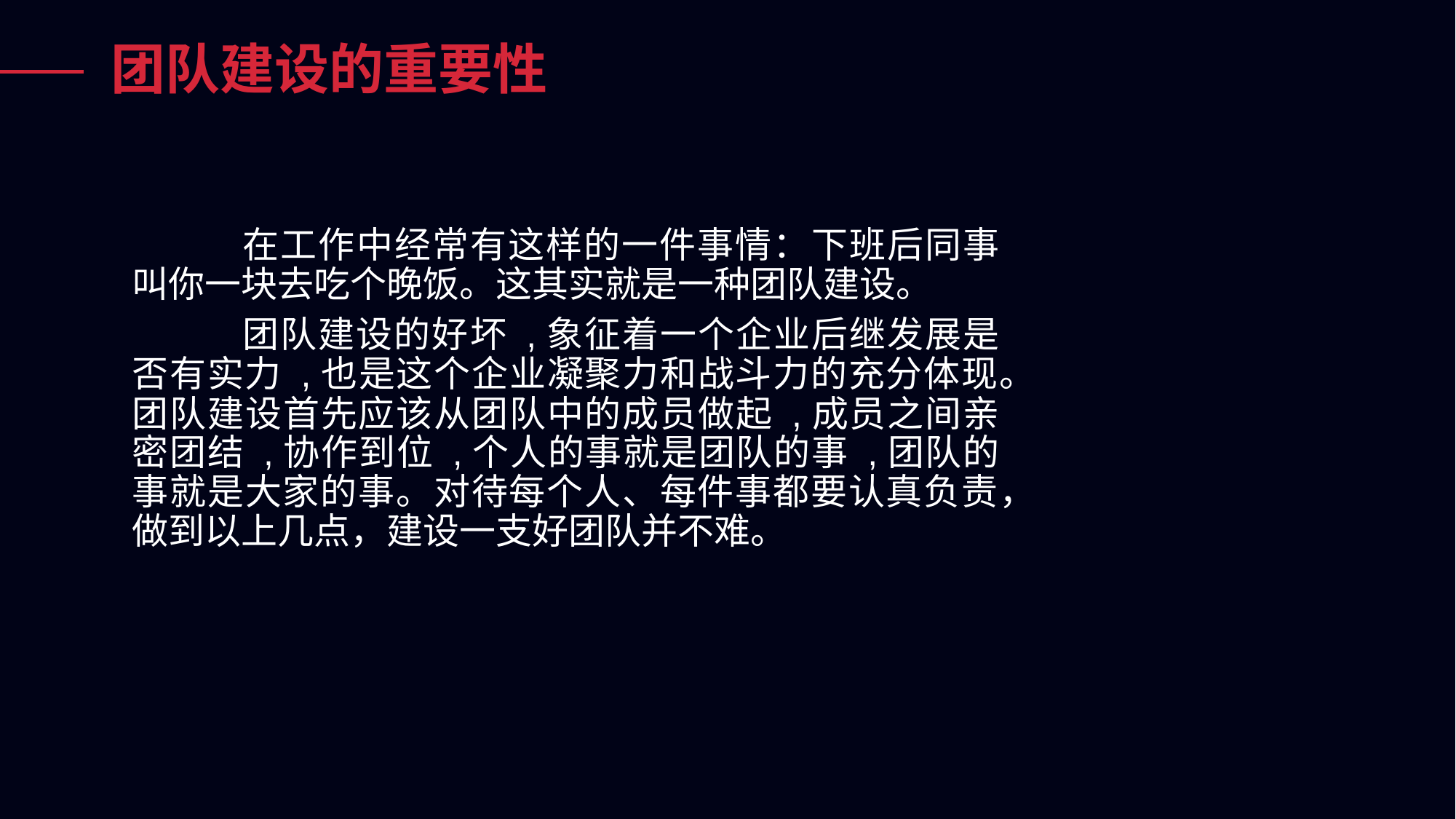

# 团队建设的重要性
	在工作中经常有这样的一件事情：下班后同事叫你一块去吃个晚饭。这其实就是一种团队建设。
	团队建设的好坏 ,象征着一个企业后继发展是否有实力 ,也是这个企业凝聚力和战斗力的充分体现。团队建设首先应该从团队中的成员做起 ,成员之间亲密团结 ,协作到位 ,个人的事就是团队的事 ,团队的事就是大家的事。对待每个人、每件事都要认真负责，做到以上几点，建设一支好团队并不难。